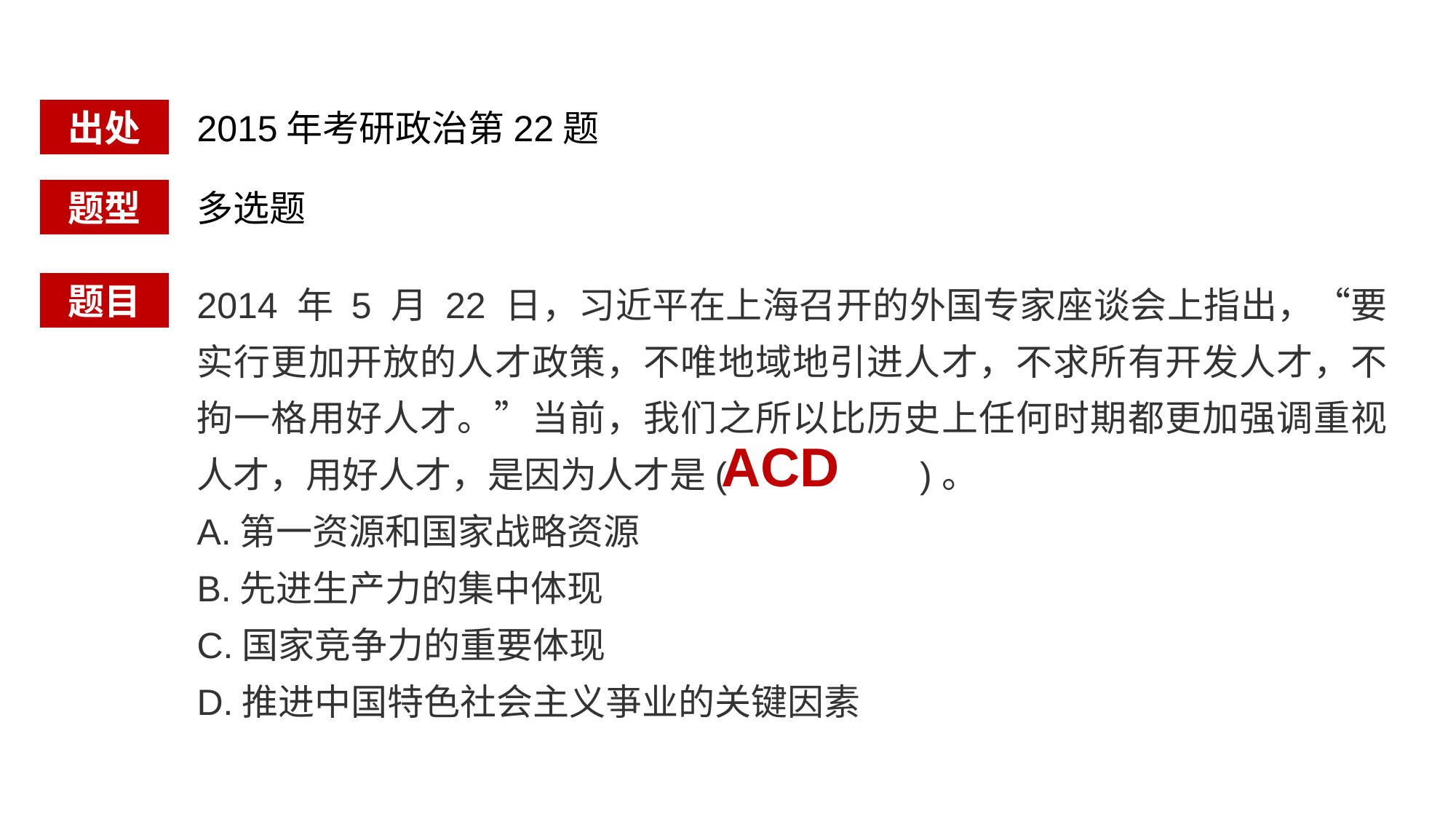

出处
2015年考研政治第22题
题型
多选题
2014 年 5 月 22 日，习近平在上海召开的外国专家座谈会上指出，“要实行更加开放的人才政策，不唯地域地引进人才，不求所有开发人才，不拘一格用好人才。”当前，我们之所以比历史上任何时期都更加强调重视人才，用好人才，是因为人才是(                   )。
A.第一资源和国家战略资源
B.先进生产力的集中体现
C.国家竞争力的重要体现
D.推进中国特色社会主义亊业的关键因素
题目
ACD